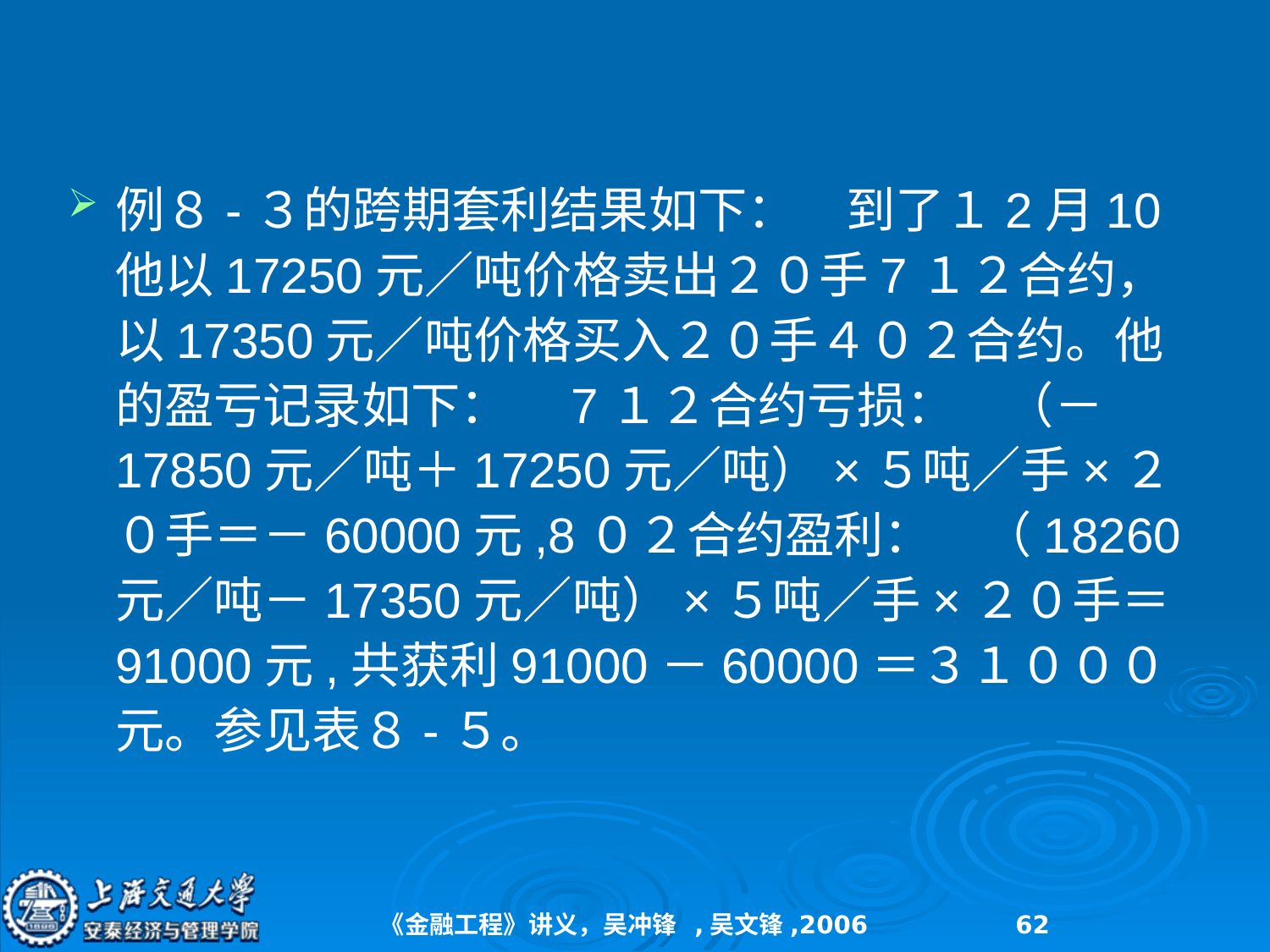

例８-３的跨期套利结果如下：　到了１2月10他以17250元／吨价格卖出２０手7１２合约，以17350元／吨价格买入２０手４０２合约。他的盈亏记录如下：　7１２合约亏损：　（－17850元／吨＋17250元／吨）×５吨／手×２０手＝－60000元,8０２合约盈利：　（18260元／吨－17350元／吨）×５吨／手×２０手＝91000元,共获利91000－60000＝３１０００元。参见表８-５。